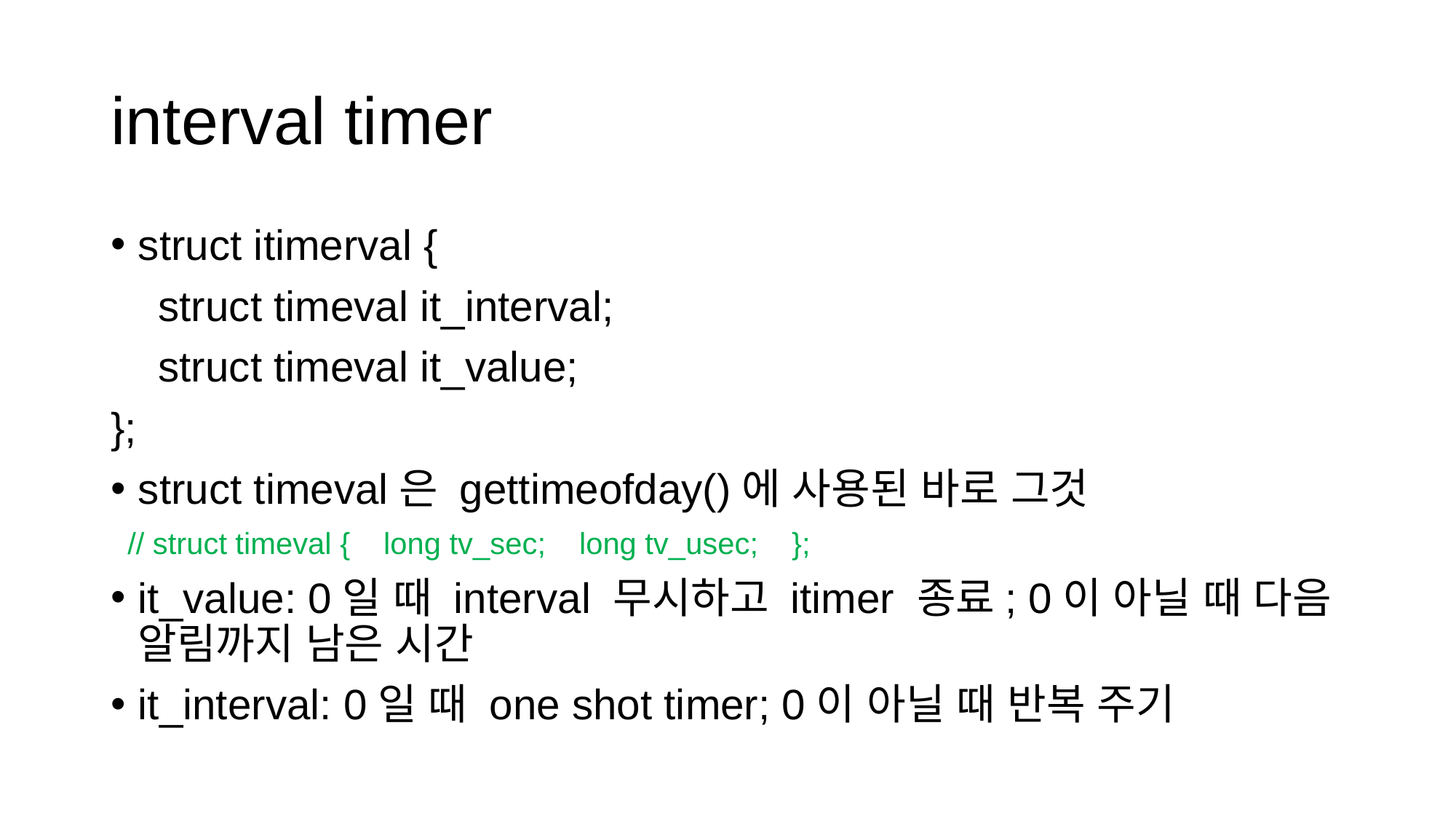

# interval timer
struct itimerval {
    struct timeval it_interval;
    struct timeval it_value;
};
struct timeval은 gettimeofday()에 사용된 바로 그것
  // struct timeval {    long tv_sec;    long tv_usec;    };
it_value: 0일 때 interval 무시하고 itimer 종료; 0이 아닐 때 다음 알림까지 남은 시간
it_interval: 0일 때 one shot timer; 0이 아닐 때 반복 주기